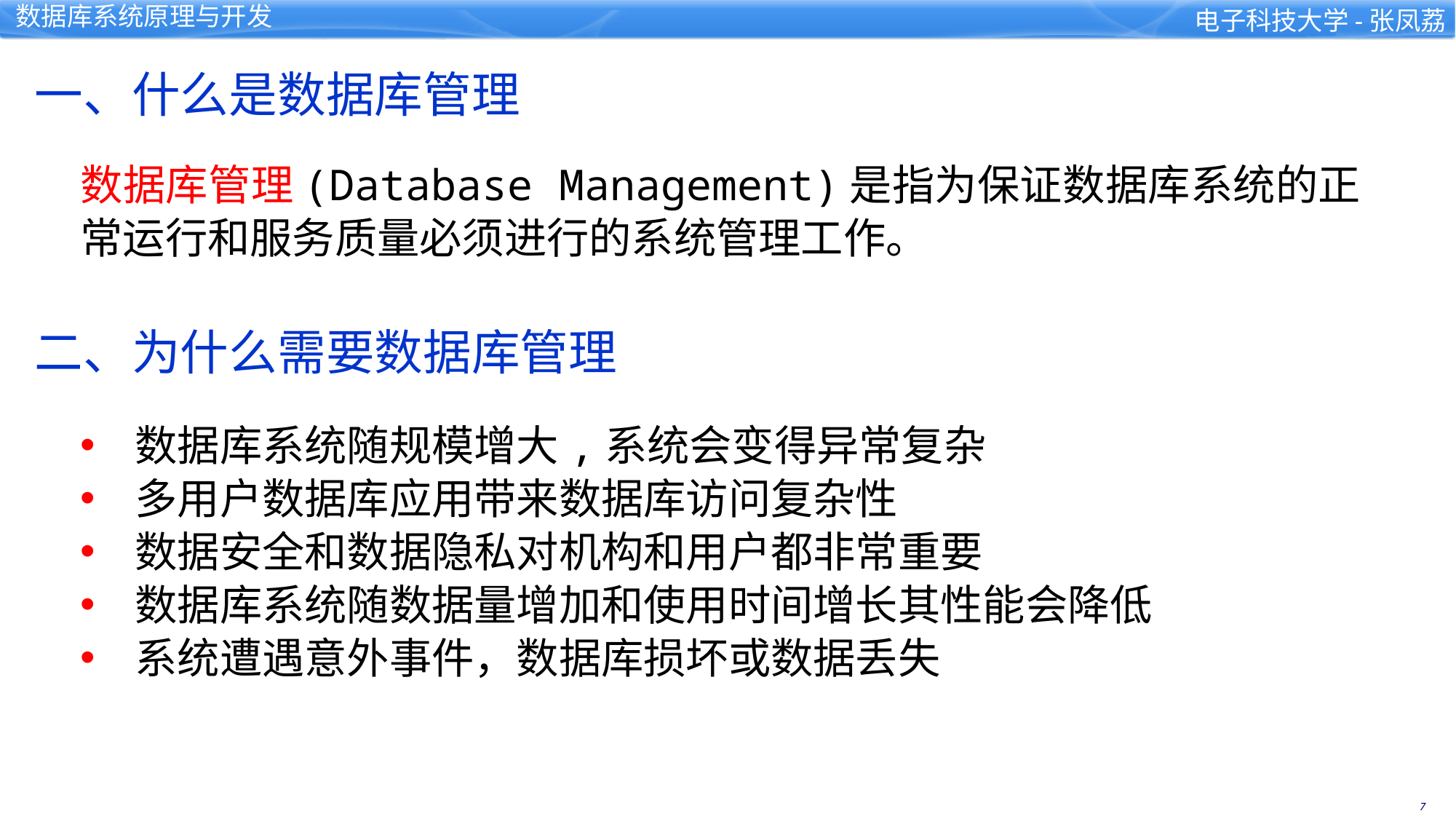

一、什么是数据库管理
数据库管理(Database Management)是指为保证数据库系统的正常运行和服务质量必须进行的系统管理工作。
二、为什么需要数据库管理
数据库系统随规模增大,系统会变得异常复杂
多用户数据库应用带来数据库访问复杂性
数据安全和数据隐私对机构和用户都非常重要
数据库系统随数据量增加和使用时间增长其性能会降低
系统遭遇意外事件，数据库损坏或数据丢失